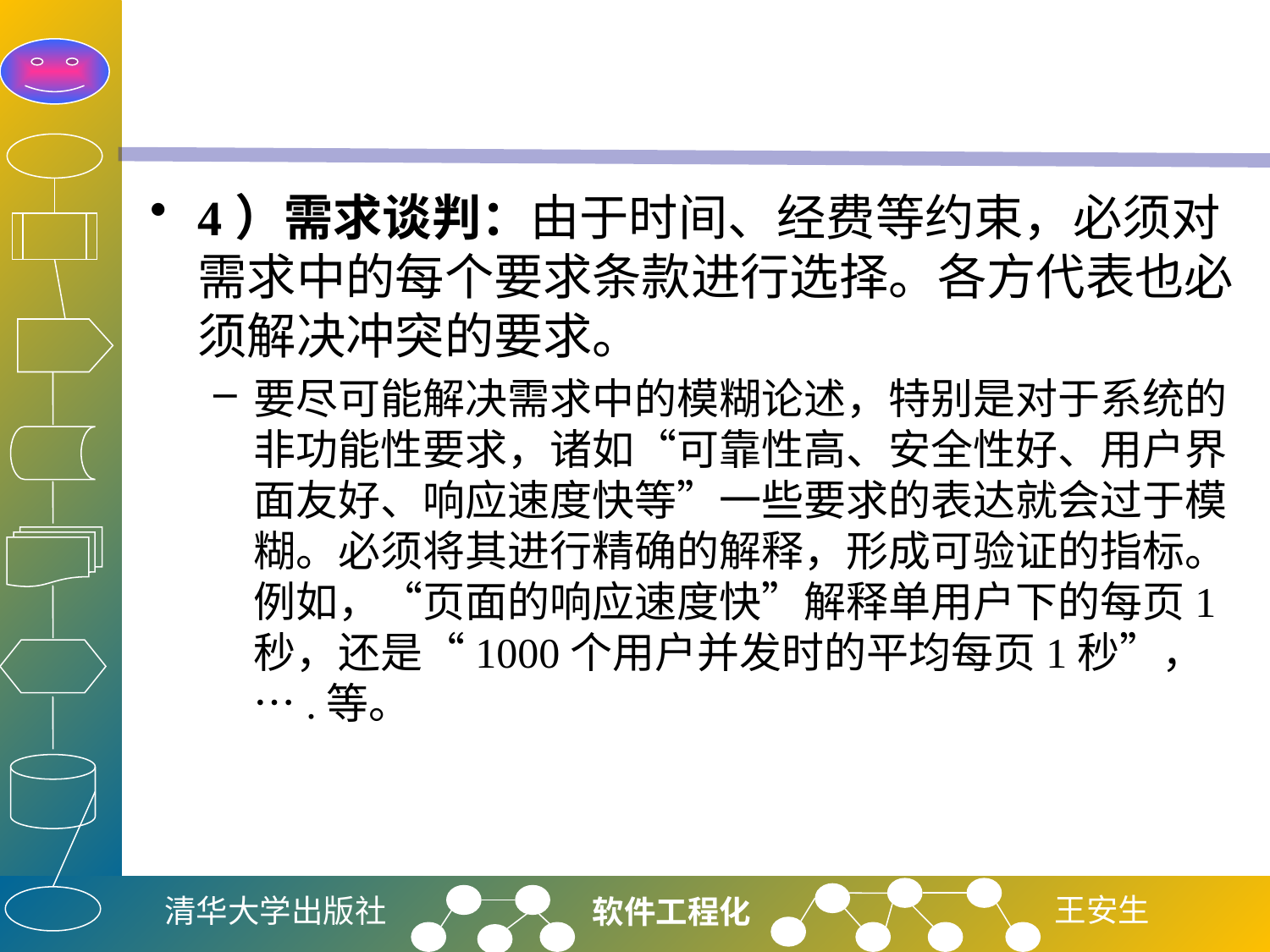

#
4）需求谈判：由于时间、经费等约束，必须对需求中的每个要求条款进行选择。各方代表也必须解决冲突的要求。
要尽可能解决需求中的模糊论述，特别是对于系统的非功能性要求，诸如“可靠性高、安全性好、用户界面友好、响应速度快等”一些要求的表达就会过于模糊。必须将其进行精确的解释，形成可验证的指标。例如，“页面的响应速度快”解释单用户下的每页1秒，还是“1000个用户并发时的平均每页1秒”，….等。